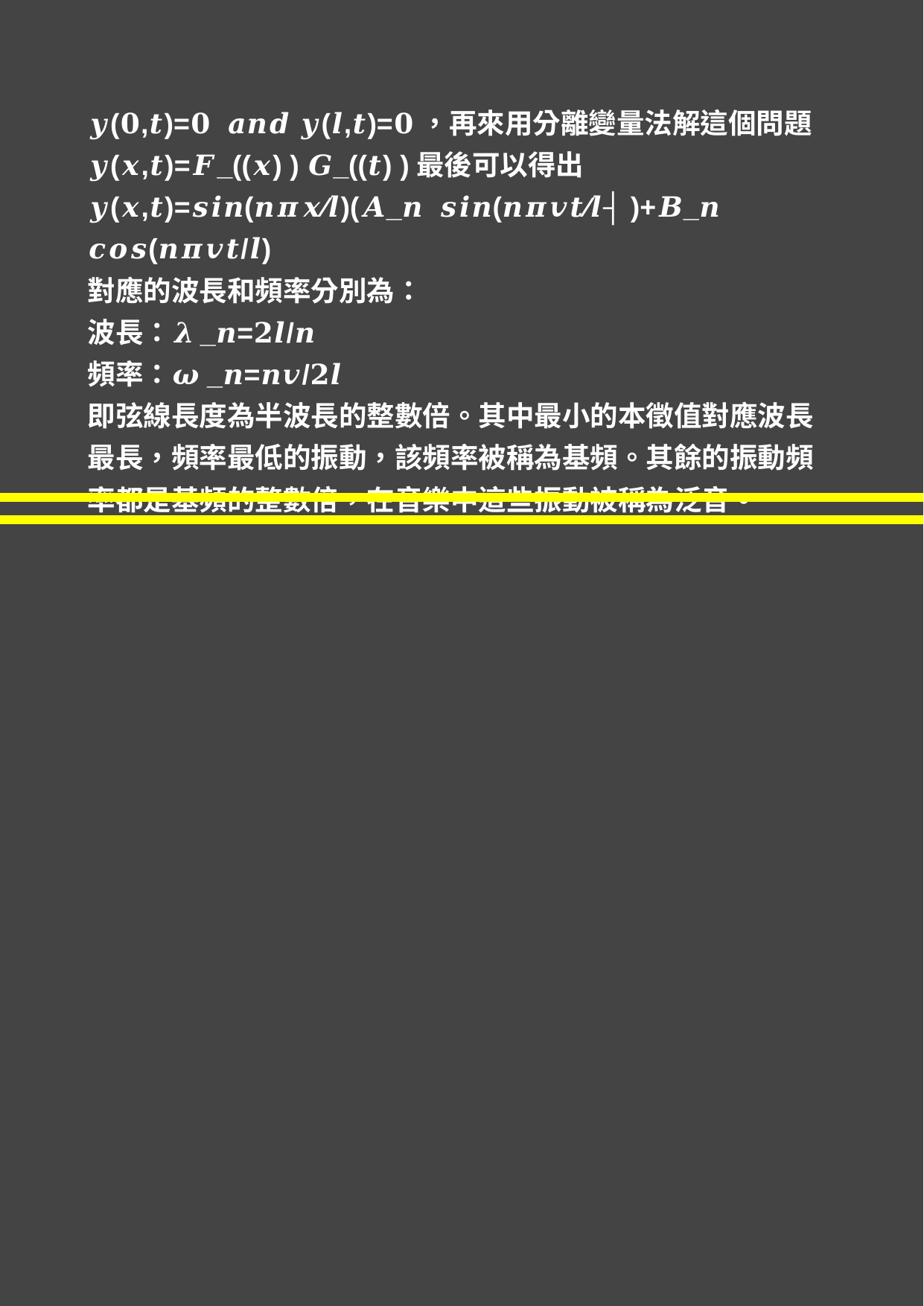

𝒚(𝟎,𝒕)=𝟎  𝒂𝒏𝒅 𝒚(𝒍,𝒕)=𝟎，再來用分離變量法解這個問題
𝒚(𝒙,𝒕)=𝑭_((𝒙) ) 𝑮_((𝒕) )最後可以得出
𝒚(𝒙,𝒕)=𝒔𝒊𝒏⁡(𝒏𝝅𝒙⁄𝒍)(𝑨_𝒏  𝒔𝒊𝒏⁡(𝒏𝝅𝒗𝒕∕𝒍┤ )+𝑩_𝒏 𝒄𝒐𝒔(𝒏𝝅𝒗𝒕/𝒍)
對應的波長和頻率分別為：
波長：𝝀_𝒏=𝟐𝒍/𝒏
頻率：𝝎_𝒏=𝒏𝒗/𝟐𝒍
即弦線長度為半波長的整數倍。其中最小的本徵值對應波長最長，頻率最低的振動，該頻率被稱為基頻。其餘的振動頻率都是基頻的整數倍，在音樂中這些振動被稱為泛音。